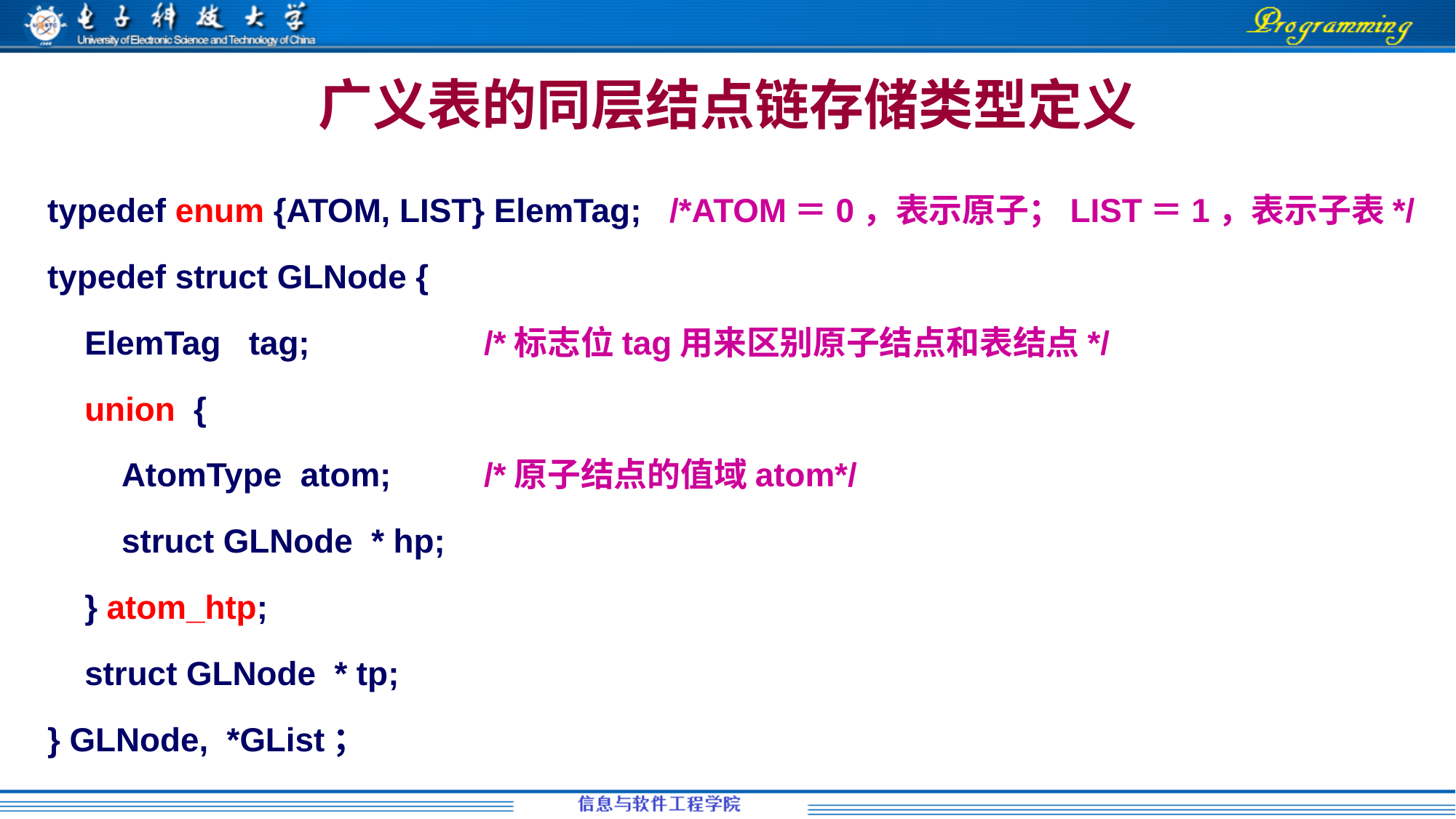

# 广义表的同层结点链存储类型定义
typedef enum {ATOM, LIST} ElemTag;   /*ATOM＝0，表示原子；LIST＝1，表示子表*/
typedef struct GLNode {
    ElemTag   tag; 		/*标志位tag用来区别原子结点和表结点*/
    union  {
        AtomType  atom;	/*原子结点的值域atom*/
        struct GLNode  * hp;
    } atom_htp;
    struct GLNode  * tp;
} GLNode,  *GList；